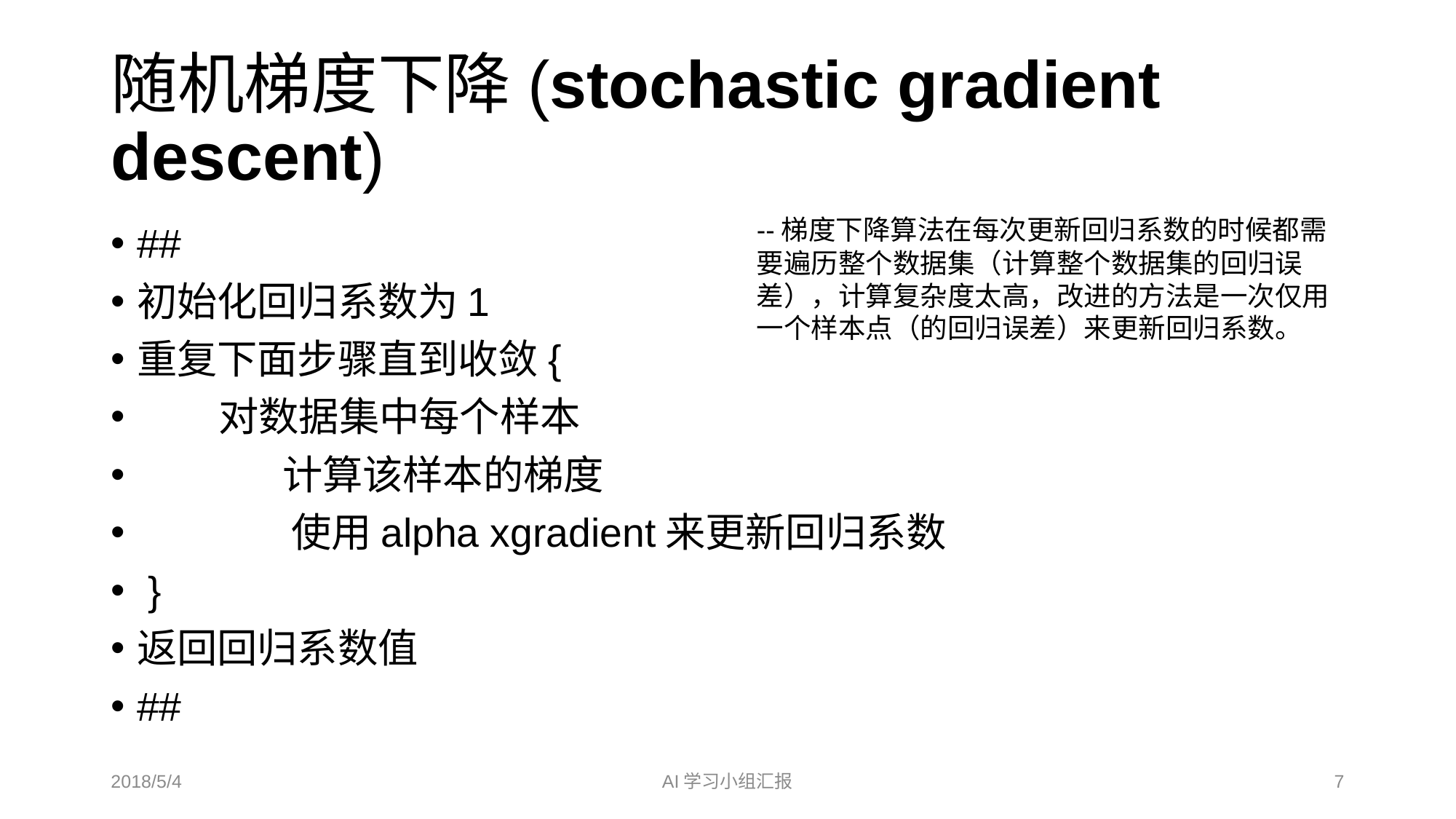

# 随机梯度下降(stochastic gradient descent)
--梯度下降算法在每次更新回归系数的时候都需要遍历整个数据集（计算整个数据集的回归误差），计算复杂度太高，改进的方法是一次仅用一个样本点（的回归误差）来更新回归系数。
##
初始化回归系数为1
重复下面步骤直到收敛{
        对数据集中每个样本
               计算该样本的梯度
                使用alpha xgradient来更新回归系数
 }
返回回归系数值
##
2018/5/4
AI学习小组汇报
7